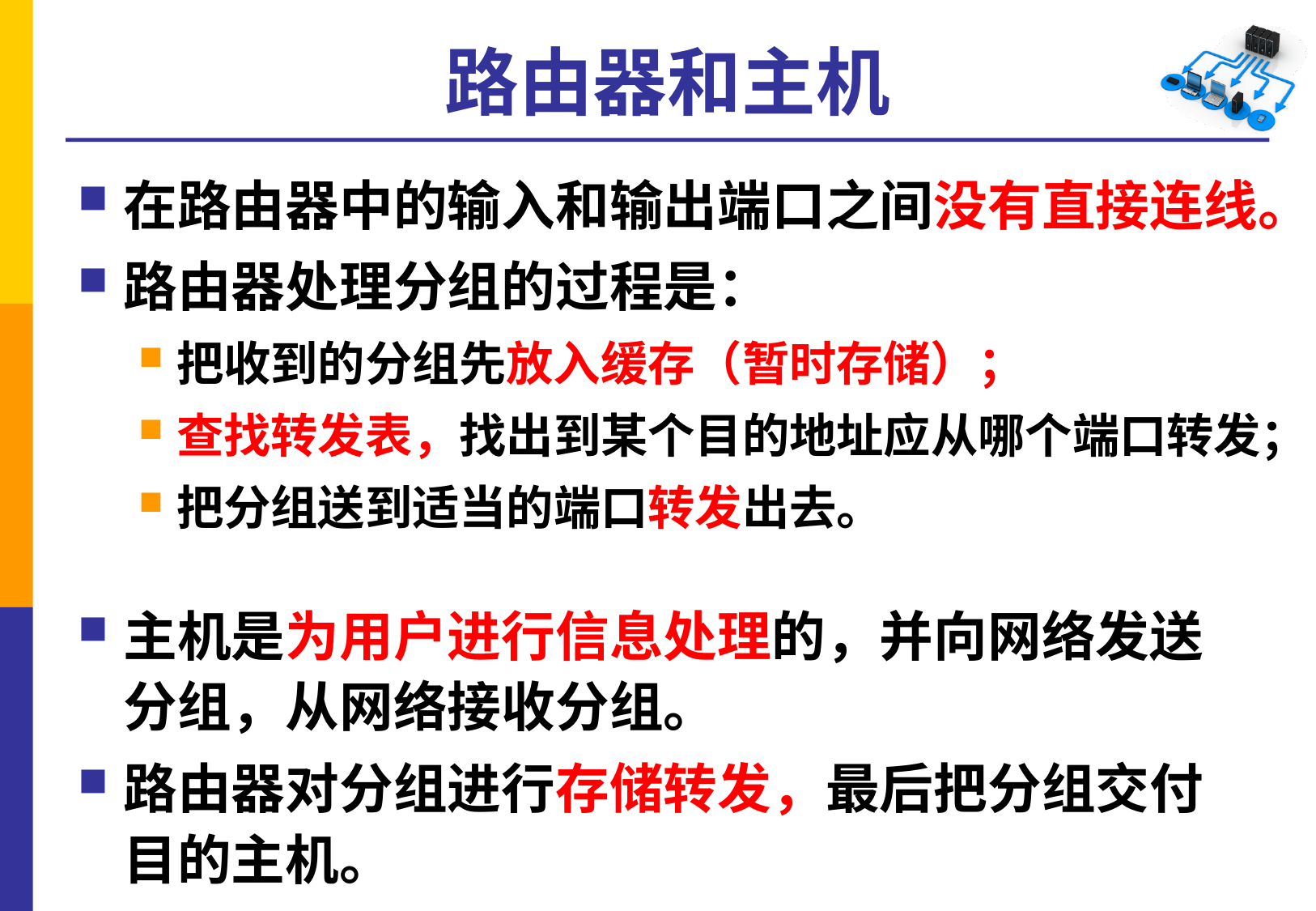

# 路由器和主机
在路由器中的输入和输出端口之间没有直接连线。
路由器处理分组的过程是：
把收到的分组先放入缓存（暂时存储）；
查找转发表，找出到某个目的地址应从哪个端口转发；
把分组送到适当的端口转发出去。
主机是为用户进行信息处理的，并向网络发送分组，从网络接收分组。
路由器对分组进行存储转发，最后把分组交付目的主机。